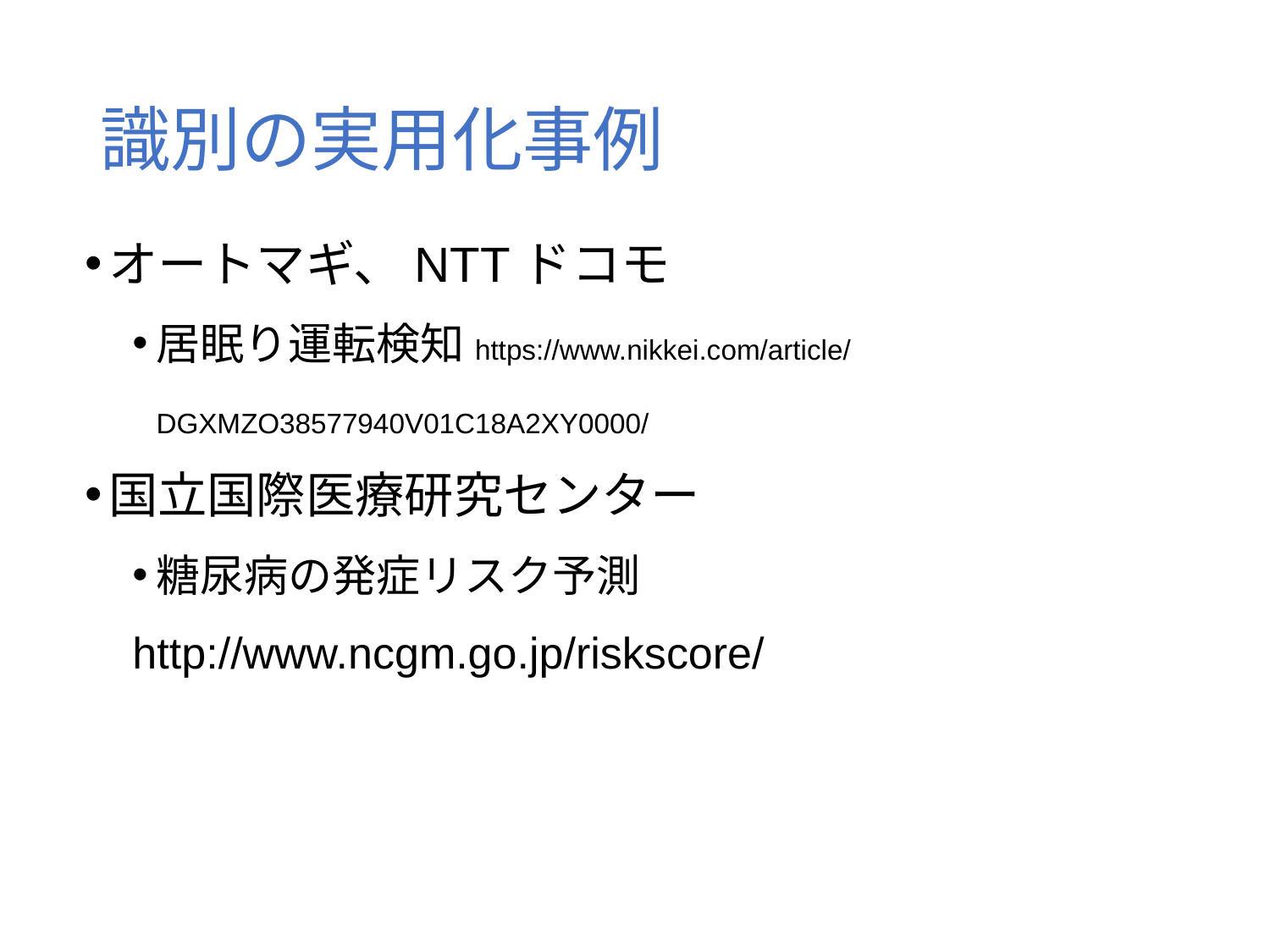

# 識別の実用化事例
オートマギ、NTTドコモ
居眠り運転検知https://www.nikkei.com/article/DGXMZO38577940V01C18A2XY0000/
国立国際医療研究センター
糖尿病の発症リスク予測
http://www.ncgm.go.jp/riskscore/